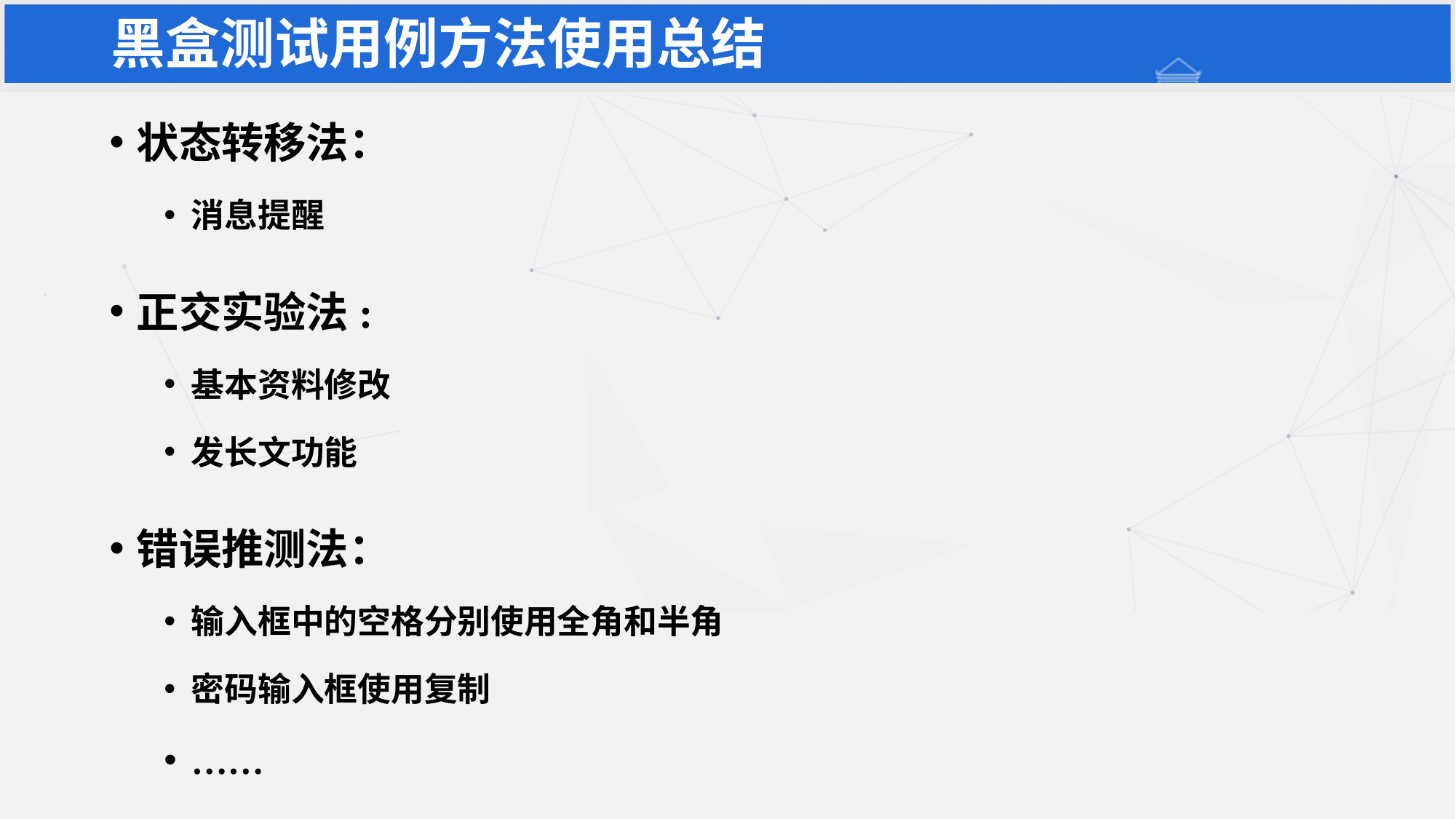

# 黑盒测试用例方法使用总结
状态转移法：
消息提醒
正交实验法:
基本资料修改
发长文功能
错误推测法：
输入框中的空格分别使用全角和半角
密码输入框使用复制
……